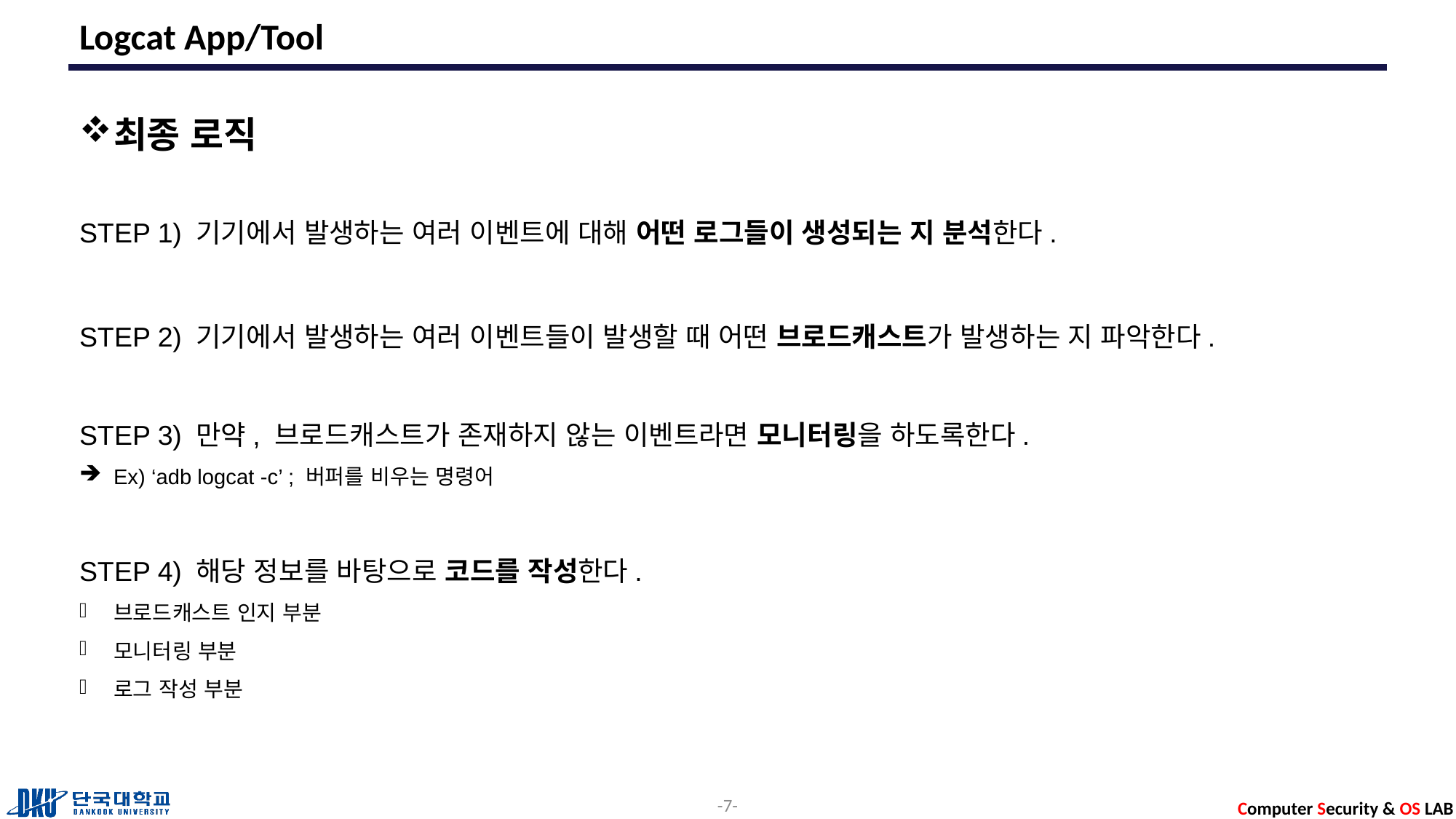

# Logcat App/Tool
최종 로직

STEP 1) 기기에서 발생하는 여러 이벤트에 대해 어떤 로그들이 생성되는 지 분석한다.

STEP 2) 기기에서 발생하는 여러 이벤트들이 발생할 때 어떤 브로드캐스트가 발생하는 지 파악한다.

STEP 3) 만약, 브로드캐스트가 존재하지 않는 이벤트라면 모니터링을 하도록한다.
Ex) ‘adb logcat -c’ ; 버퍼를 비우는 명령어

STEP 4) 해당 정보를 바탕으로 코드를 작성한다.
브로드캐스트 인지 부분
모니터링 부분
로그 작성 부분

7